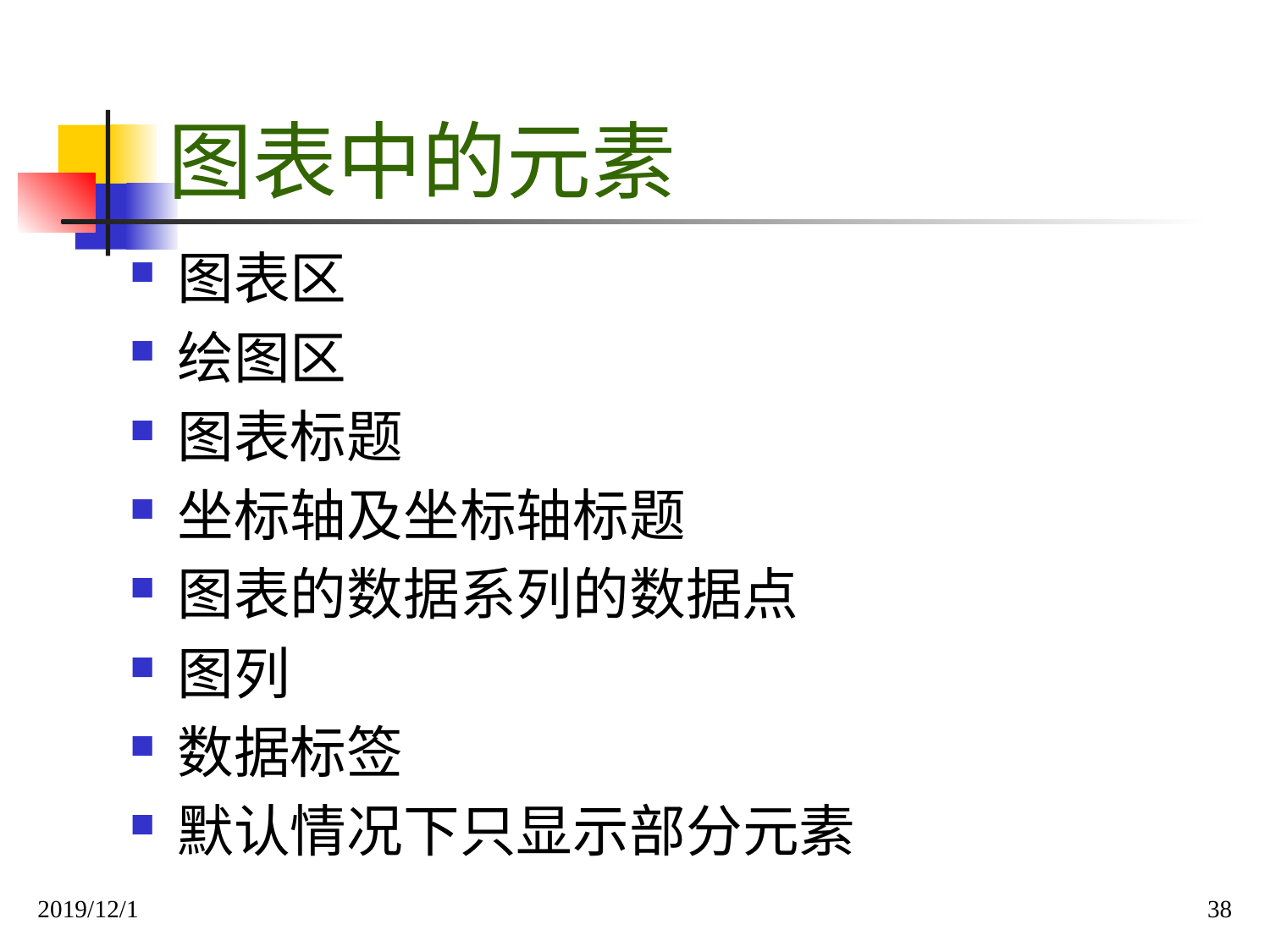

# 图表中的元素
图表区
绘图区
图表标题
坐标轴及坐标轴标题
图表的数据系列的数据点
图列
数据标签
默认情况下只显示部分元素
2019/12/1
38